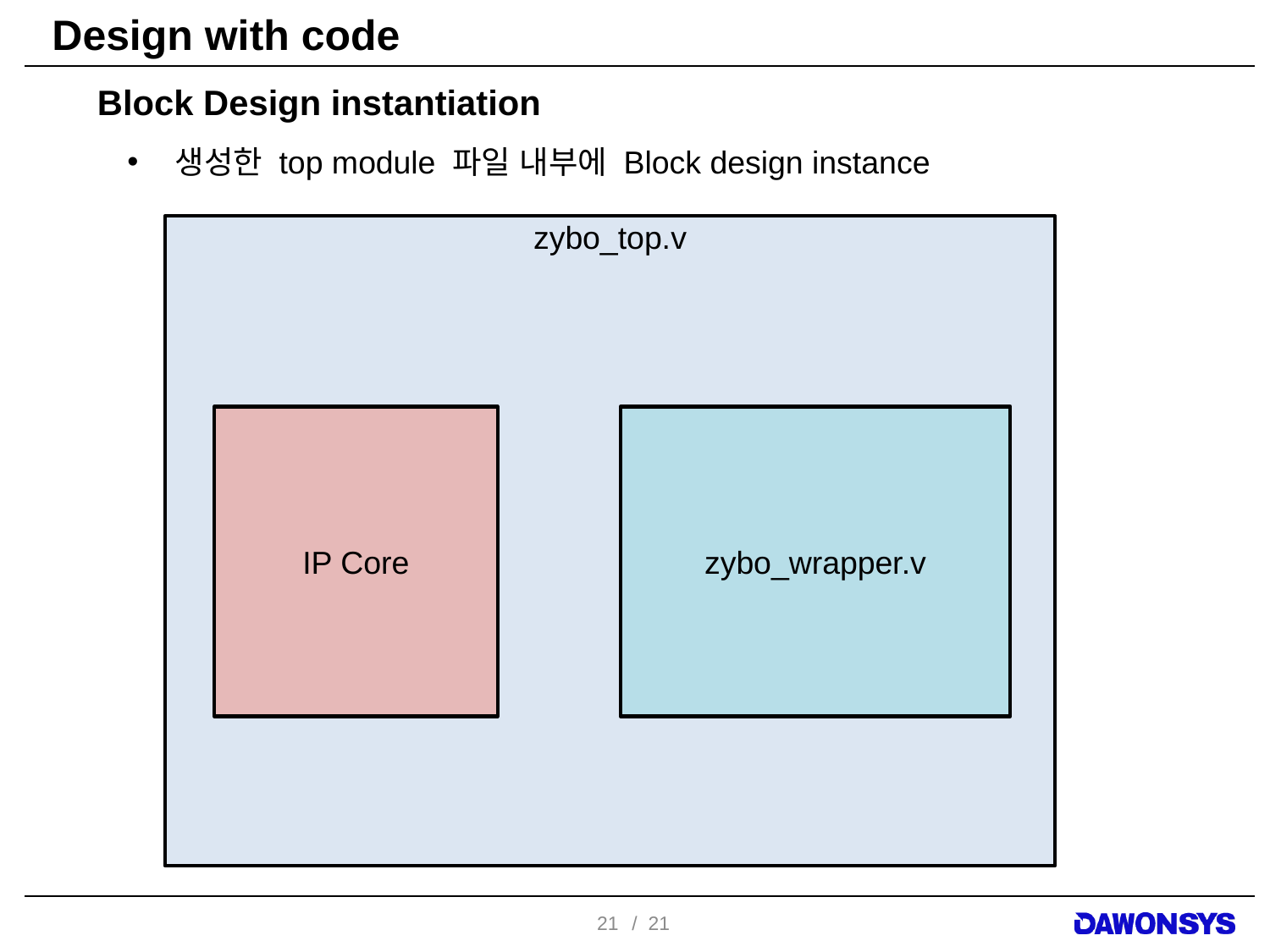

# Design with code
Block Design instantiation
생성한 top module 파일 내부에 Block design instance
zybo_top.v

IP Core
zybo_wrapper.v
21
/  21